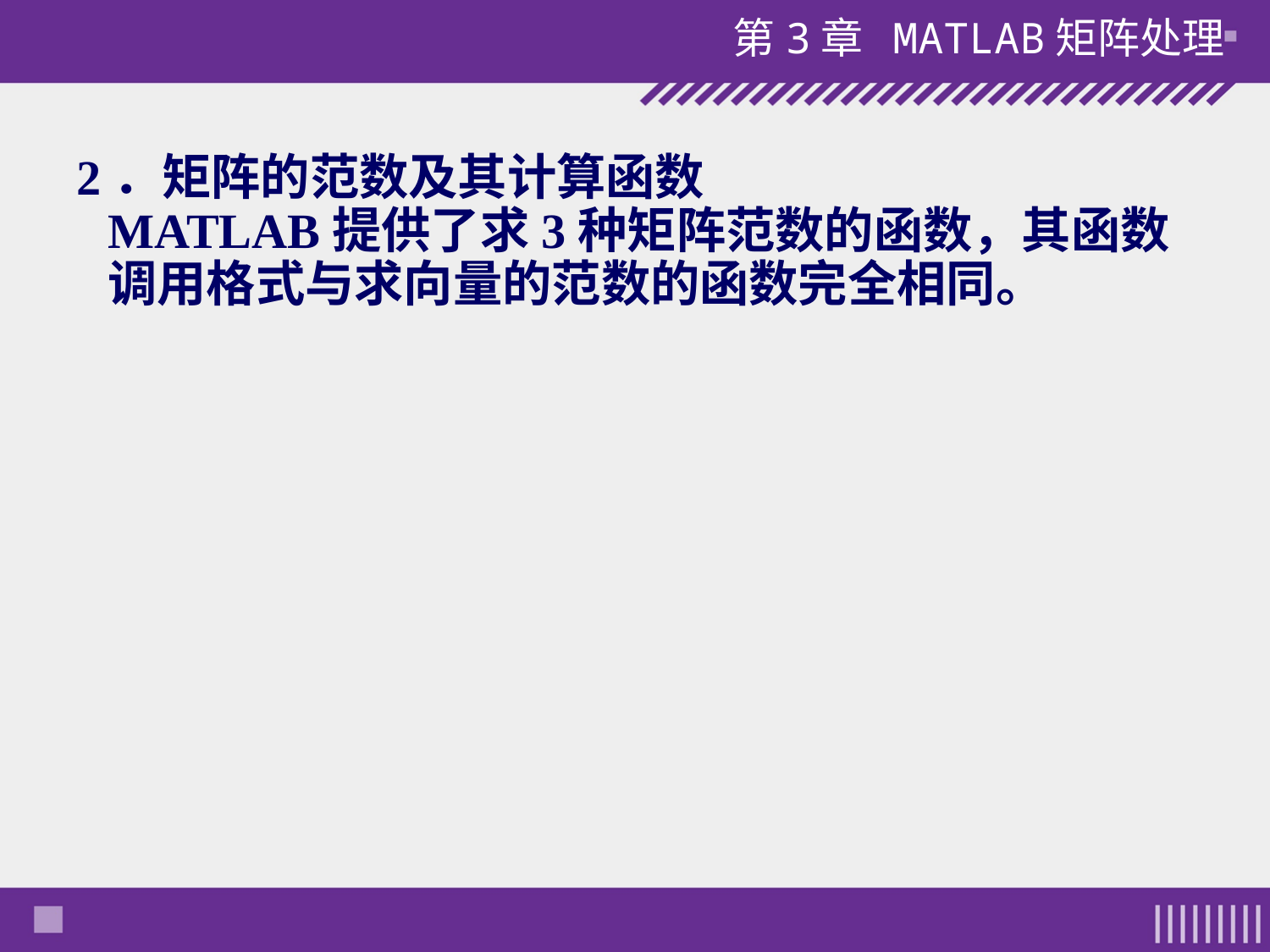

2．矩阵的范数及其计算函数
MATLAB提供了求3种矩阵范数的函数，其函数调用格式与求向量的范数的函数完全相同。